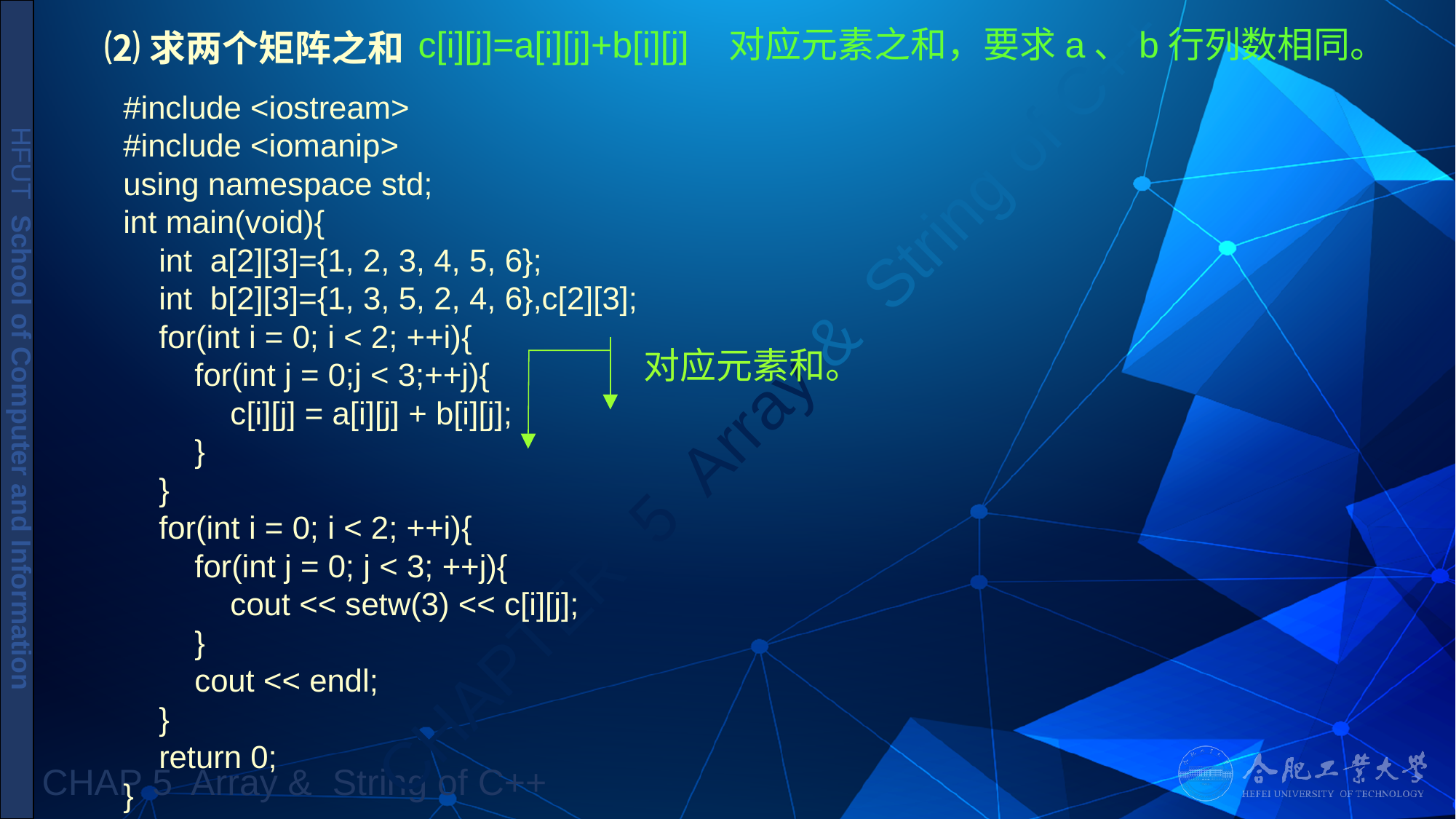

c[i][j]=a[i][j]+b[i][j]   对应元素之和，要求a、b行列数相同。
# ⑵求两个矩阵之和
#include <iostream>
#include <iomanip>
using namespace std;
int main(void){
    int  a[2][3]={1, 2, 3, 4, 5, 6};
    int  b[2][3]={1, 3, 5, 2, 4, 6},c[2][3];
    for(int i = 0; i < 2; ++i){
        for(int j = 0;j < 3;++j){
            c[i][j] = a[i][j] + b[i][j];
        }
    }
    for(int i = 0; i < 2; ++i){
        for(int j = 0; j < 3; ++j){
            cout << setw(3) << c[i][j];
        }
        cout << endl;
    }
    return 0;
}
对应元素和。